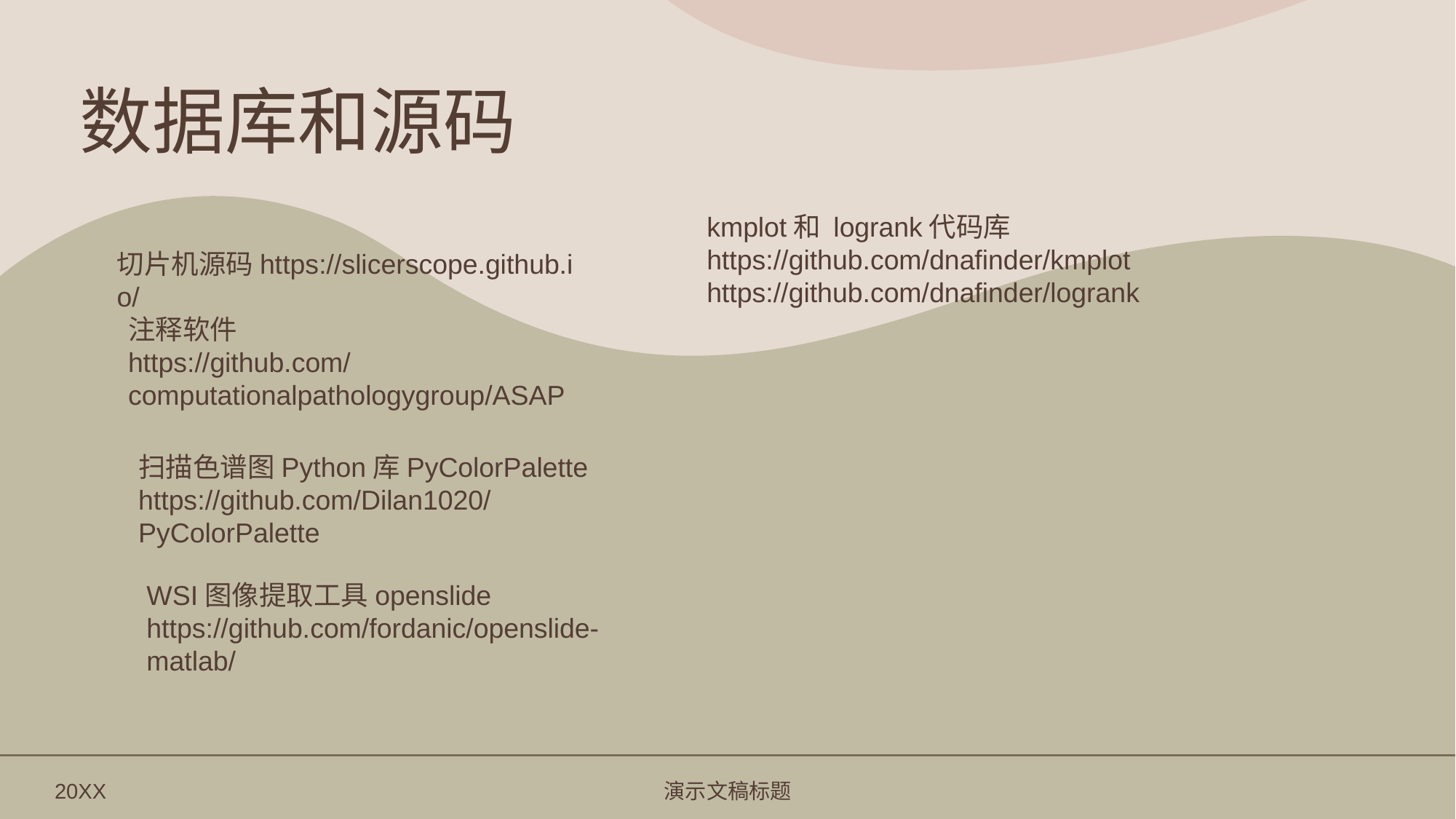

# 数据库和源码
kmplot和 logrank代码库
https://github.com/dnafinder/kmplot https://github.com/dnafinder/logrank
 切片机源码https://slicerscope.github.io/
注释软件
https://github.com/computationalpathologygroup/ASAP
扫描色谱图Python库PyColorPalette
https://github.com/Dilan1020/PyColorPalette
WSI图像提取工具openslide
https://github.com/fordanic/openslide-matlab/
20XX
演示文稿标题
13